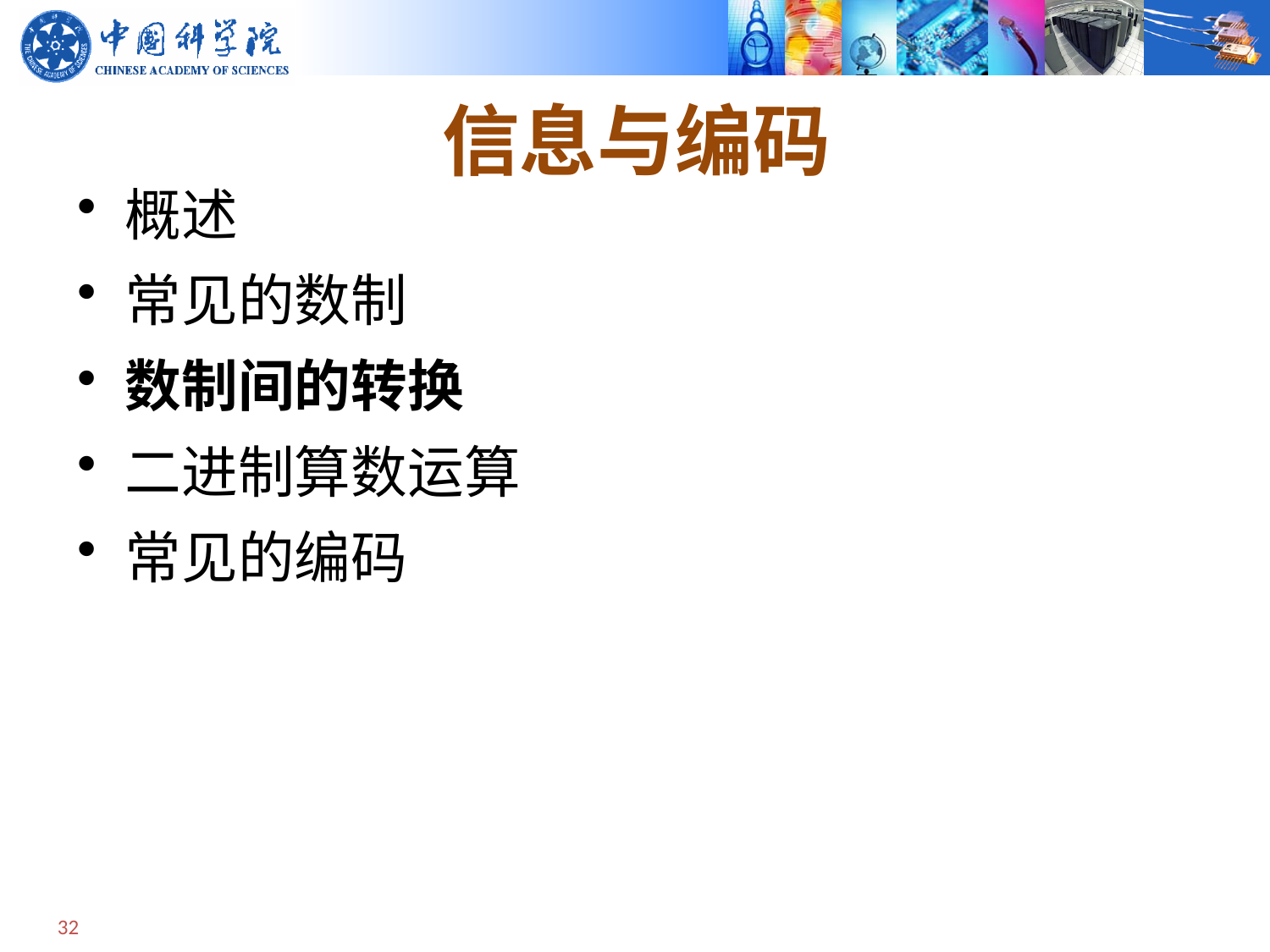

# 信息与编码
概述
常见的数制
数制间的转换
二进制算数运算
常见的编码